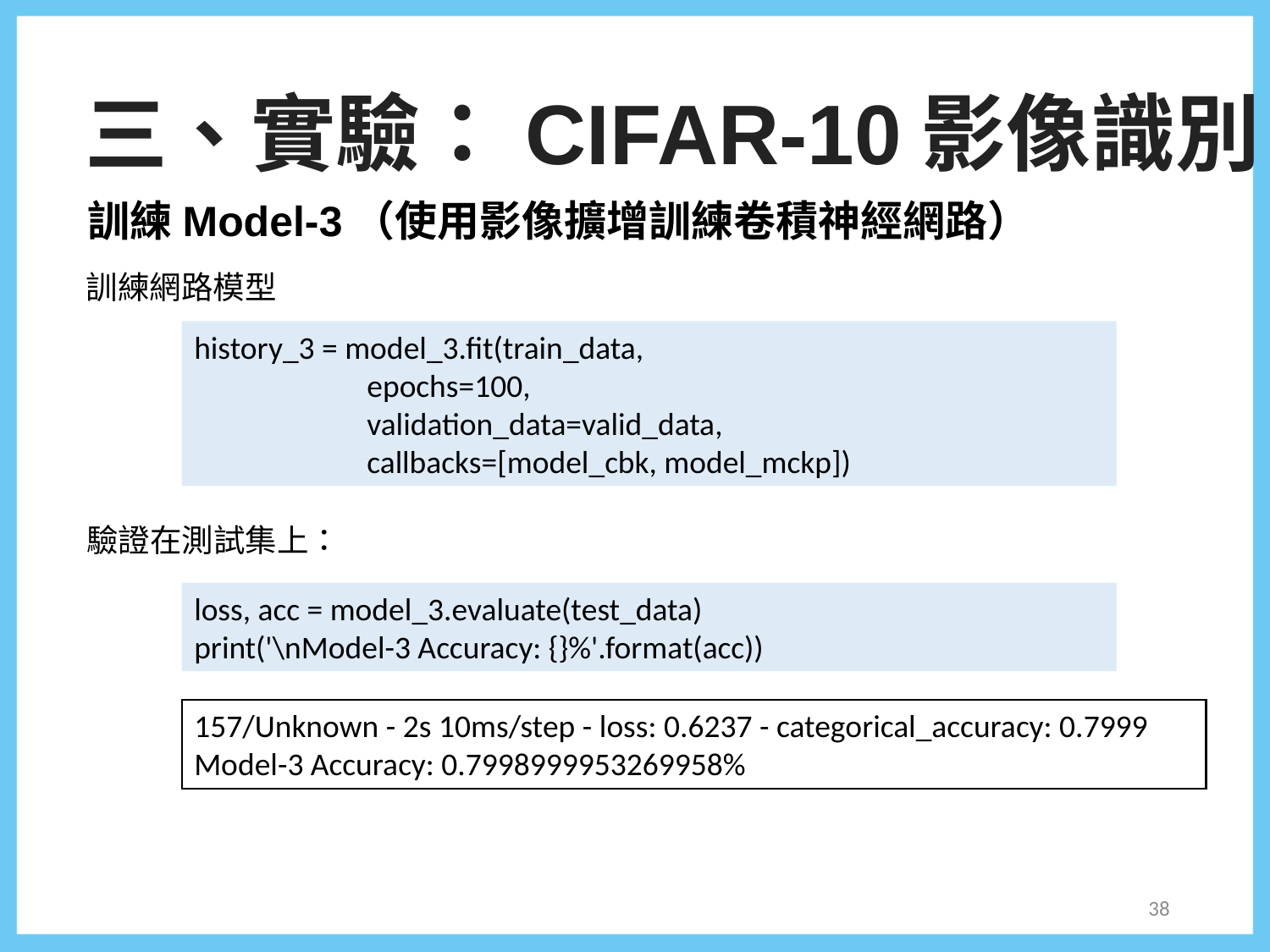

三、實驗：CIFAR-10影像識別
訓練Model-3（使用影像擴增訓練卷積神經網路）
訓練網路模型
history_3 = model_3.fit(train_data,
                        epochs=100,
                        validation_data=valid_data,
                        callbacks=[model_cbk, model_mckp])
驗證在測試集上：
loss, acc = model_3.evaluate(test_data)
print('\nModel-3 Accuracy: {}%'.format(acc))
157/Unknown - 2s 10ms/step - loss: 0.6237 - categorical_accuracy: 0.7999
Model-3 Accuracy: 0.7998999953269958%
38